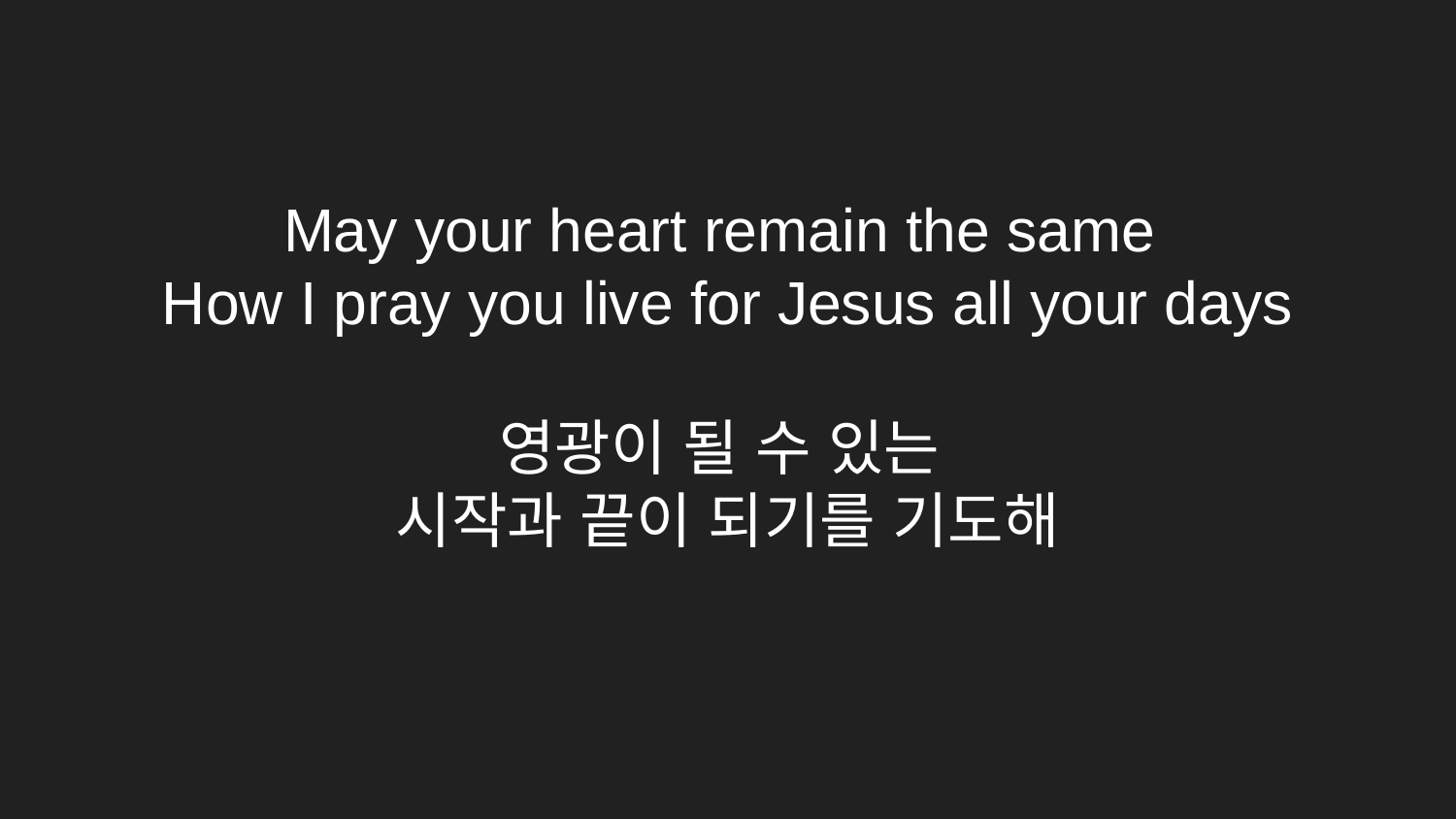

# May your heart remain the same How I pray you live for Jesus all your days
영광이 될 수 있는 
시작과 끝이 되기를 기도해